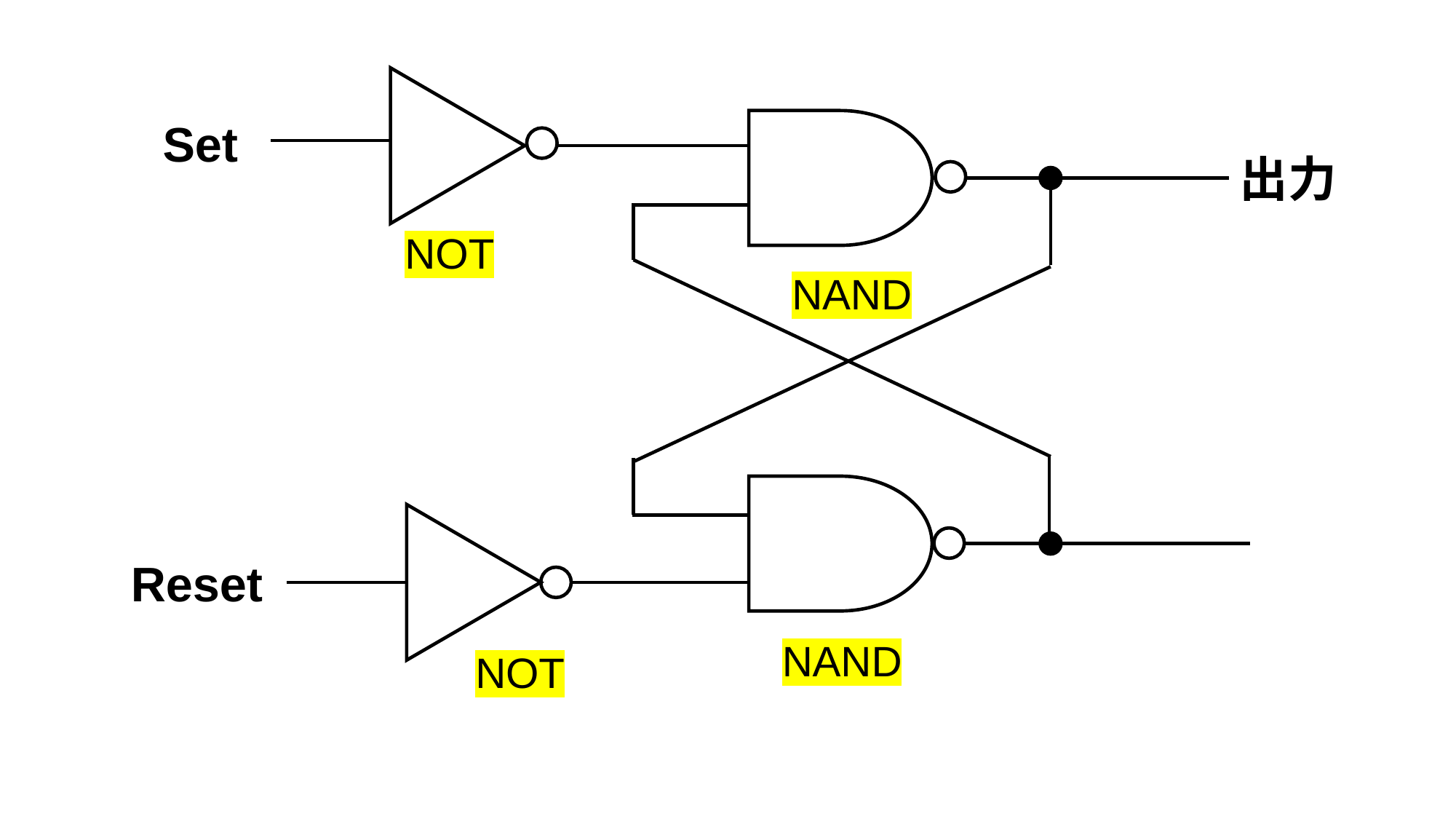

Set
出力

NOT
NAND

Reset
NAND
NOT